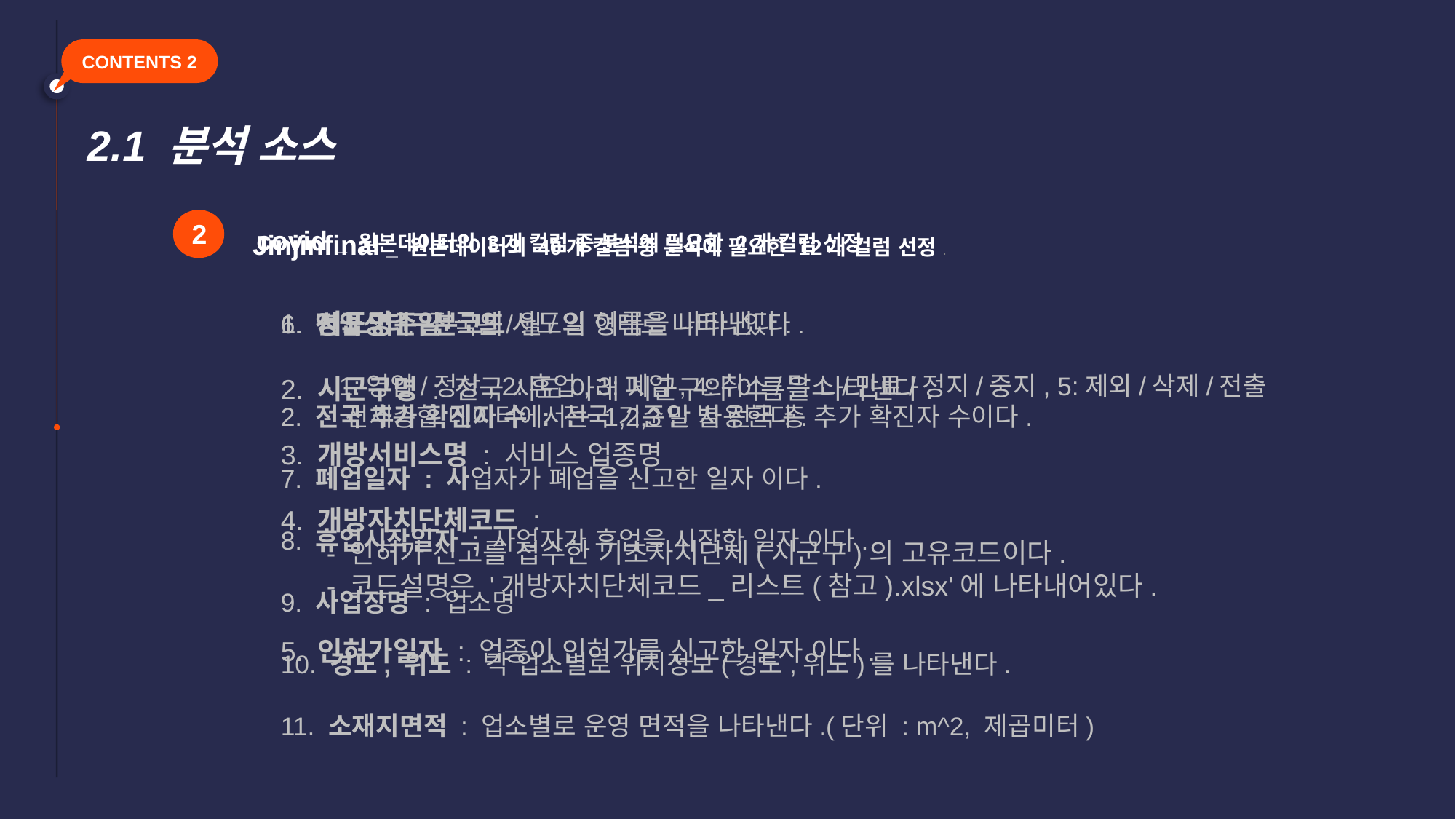

CONTENTS 2

2.1 분석 소스
covid _ 원본데이터의 3개 컬럼 중 분석에 필요한 2개 컬럼 선정.
2
Jinjinfinal _ 원본데이터의 40개 컬럼 중 분석에 필요한 12개 컬럼 선정.
1
1. 시도명 : 전국의 시도의 이름을 나타낸다.

2. 시군구명 : 전국 시도 아래 시군구의 이름을 나타낸다.

3. 개방서비스명 : 서비스 업종명

4. 개방자치단체코드 :
      - 인허가 신고를 접수한 기초자치단체(시군구)의 고유코드이다.
      - 코드설명은 '개방자치단체코드_리스트(참고).xlsx'에 나타내어있다.

5. 인허가일자 : 업종이 인허가를 신고한 일자 이다.

6. 영업상태구분코드 :

      - 1:영업/정상, 2:휴업, 3:폐업, 4:취소/말소/만료/정지/중지, 5:제외/삭제/전출
      - 전체총합 데이터에서는 1,2,3만 사용한다.

7. 폐업일자 : 사업자가 폐업을 신고한 일자 이다.

8. 휴업시작일자 : 사업자가 휴업을 시작한 일자 이다.

9. 사업장명 : 업소명

10. 경도, 위도 : 각 업소별로 위치정보(경도,위도)를 나타낸다.

11. 소재지면적 : 업소별로 운영 면적을 나타낸다.(단위 : m^2, 제곱미터)

1. 전국 기준일 : 년/월/일 형태로 나타나있다.

2. 전국 추가 확진자 수 : 전국 기준일 별 전국 총 추가 확진자 수이다.